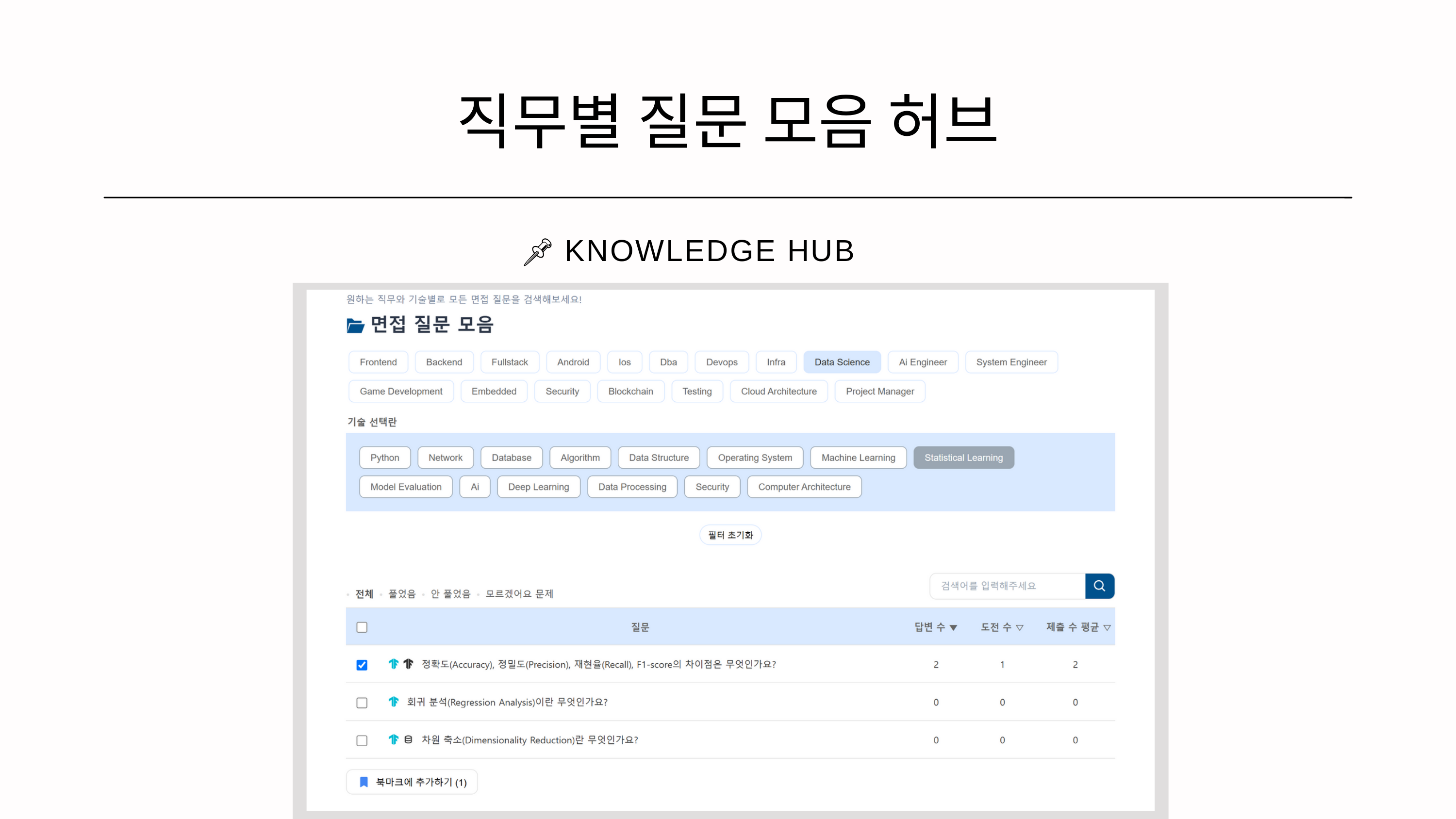

직무별 질문 모음 허브

📌 KNOWLEDGE HUB